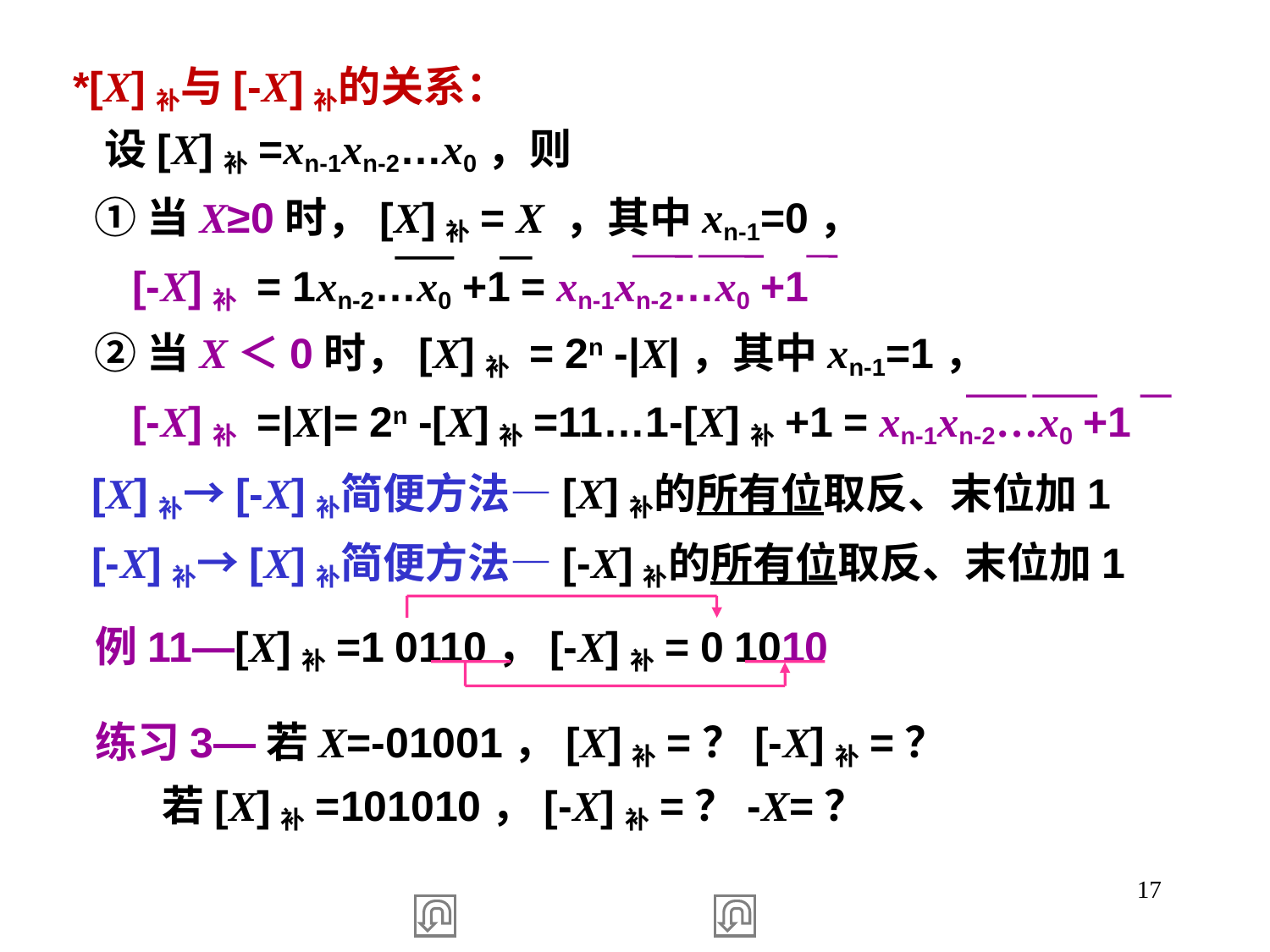

*[X]补与[-X]补的关系：
      设[X]补=xn-1xn-2…x0，则
      ①当X≥0时，[X]补= X ，其中xn-1=0，
        [-X]补 = 1xn-2…x0 +1 = xn-1xn-2…x0 +1

      ②当X＜0时，[X]补 = 2n -|X|，其中xn-1=1，
        [-X]补 =|X|= 2n -[X]补=11…1-[X]补+1 = xn-1xn-2…x0 +1

     [X]补→[-X]补简便方法—[X]补的所有位取反、末位加1
     [-X]补→[X]补简便方法—[-X]补的所有位取反、末位加1

     例11—[X]补=1 0110，[-X]补= 0 1010
     练习3—若X=-01001，[X]补=？[-X]补=？
            若[X]补=101010，[-X]补=？-X=？
17